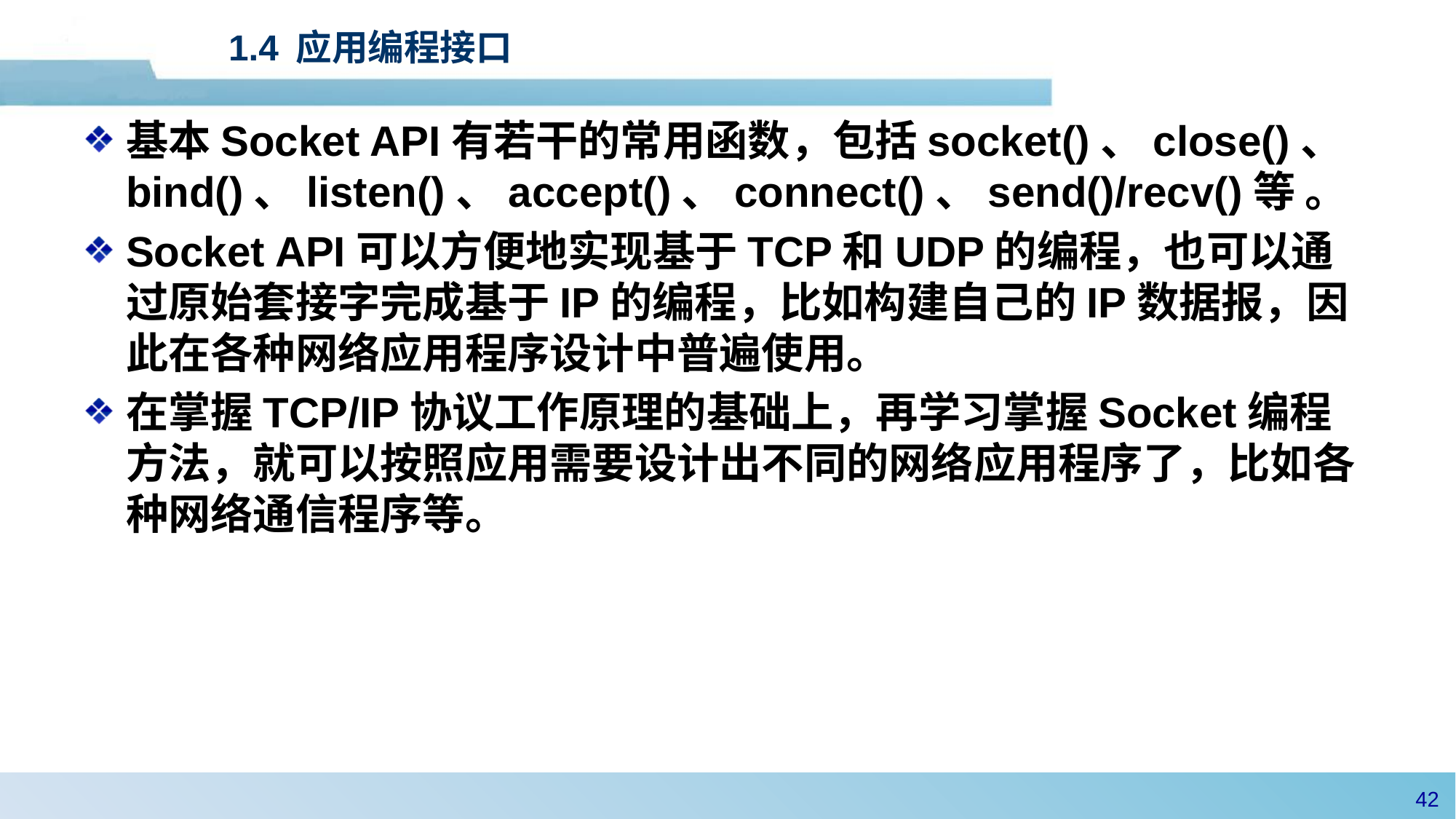

# 1.4 应用编程接口
基本Socket API有若干的常用函数，包括socket()、close()、bind()、listen()、accept()、connect()、send()/recv()等 。
Socket API可以方便地实现基于TCP和UDP的编程，也可以通过原始套接字完成基于IP的编程，比如构建自己的IP数据报，因此在各种网络应用程序设计中普遍使用。
在掌握TCP/IP协议工作原理的基础上，再学习掌握Socket编程方法，就可以按照应用需要设计出不同的网络应用程序了，比如各种网络通信程序等。
42